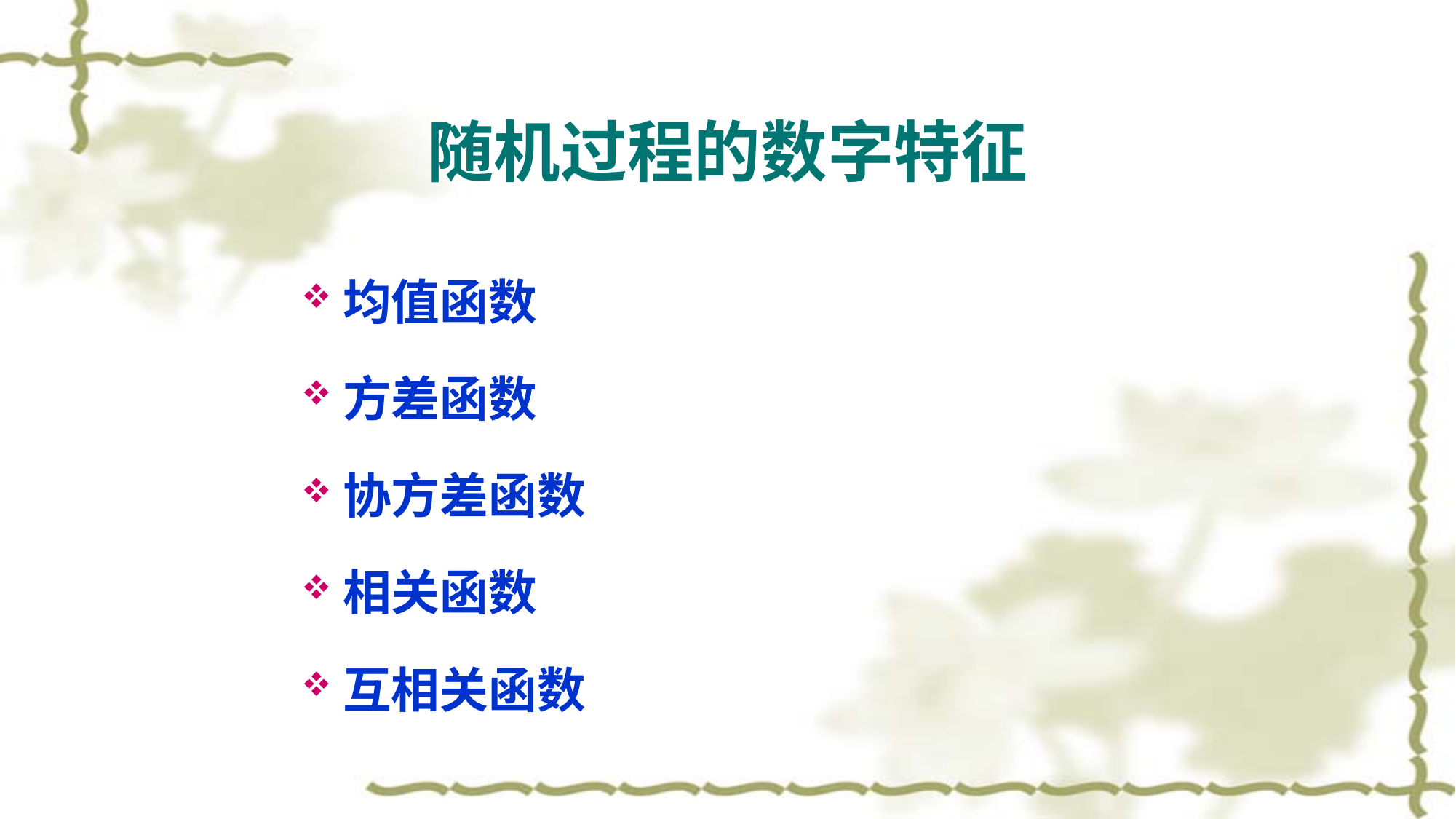

# 随机过程的数字特征
均值函数
方差函数
协方差函数
相关函数
互相关函数